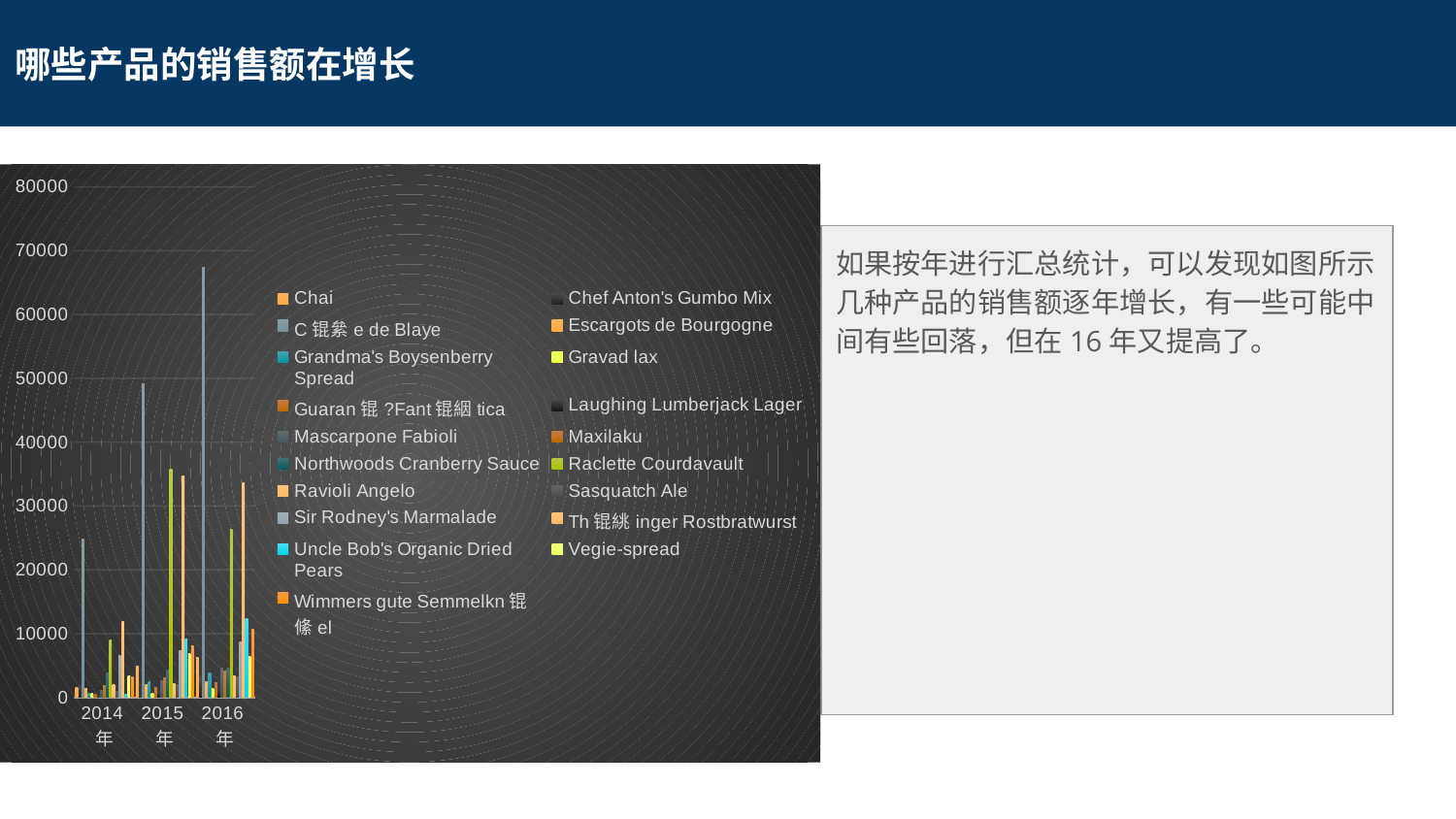

# 哪些产品的销售额在增长

### Chart

| Category | Chai | Chef Anton's Gumbo Mix | C锟絫e de Blaye | Escargots de Bourgogne | Grandma's Boysenberry Spread | Gravad lax | Guaran锟?Fant锟絪tica | Laughing Lumberjack Lager | Mascarpone Fabioli | Maxilaku | Northwoods Cranberry Sauce | Raclette Courdavault | Ravioli Angelo | Sasquatch Ale | Sir Rodney's Marmalade | Th锟絩inger Rostbratwurst | Uncle Bob's Organic Dried Pears | Vegie-spread | Wimmers gute Semmelkn锟絛el |
|---|---|---|---|---|---|---|---|---|---|---|---|---|---|---|---|---|---|---|---|
| 2014年 | 1605.6 | 1931.2 | 24874.4 | 1378.0 | 720.0 | 603.1999999999999 | 556.74 | 42.0 | 1167.3600000000001 | 1920.0 | 3920.0 | 9035.400000000001 | 2063.1 | 1002.4000000000001 | 6544.799999999999 | 11929.5 | 552.0 | 3348.5400000000004 | 3205.3 |
| 2015年 | 4887.0 | 373.625 | 49198.085 | 2076.275 | 2500.0 | 629.2 | 1630.1249999999998 | 910.0 | 2668.8 | 3128.6 | 4260.0 | 35775.3 | 2156.7 | 2107.0 | 7314.3 | 34755.913 | 9186.3 | 6899.255 | 8056.474999999999 |
| 2016年 | 6295.5 | 3042.375 | 67324.25 | 2427.4 | 3917.0 | 1456.0 | 2317.5 | 1444.8 | 4568.0 | 4196.0 | 4592.0 | 26345.0 | 3441.75 | 3241.0 | 8704.26 | 33683.259 | 12306.0 | 6453.3 | 10696.192500000001 |
<visualization>
如果按年进行汇总统计，可以发现如图所示几种产品的销售额逐年增长，有一些可能中间有些回落，但在16年又提高了。